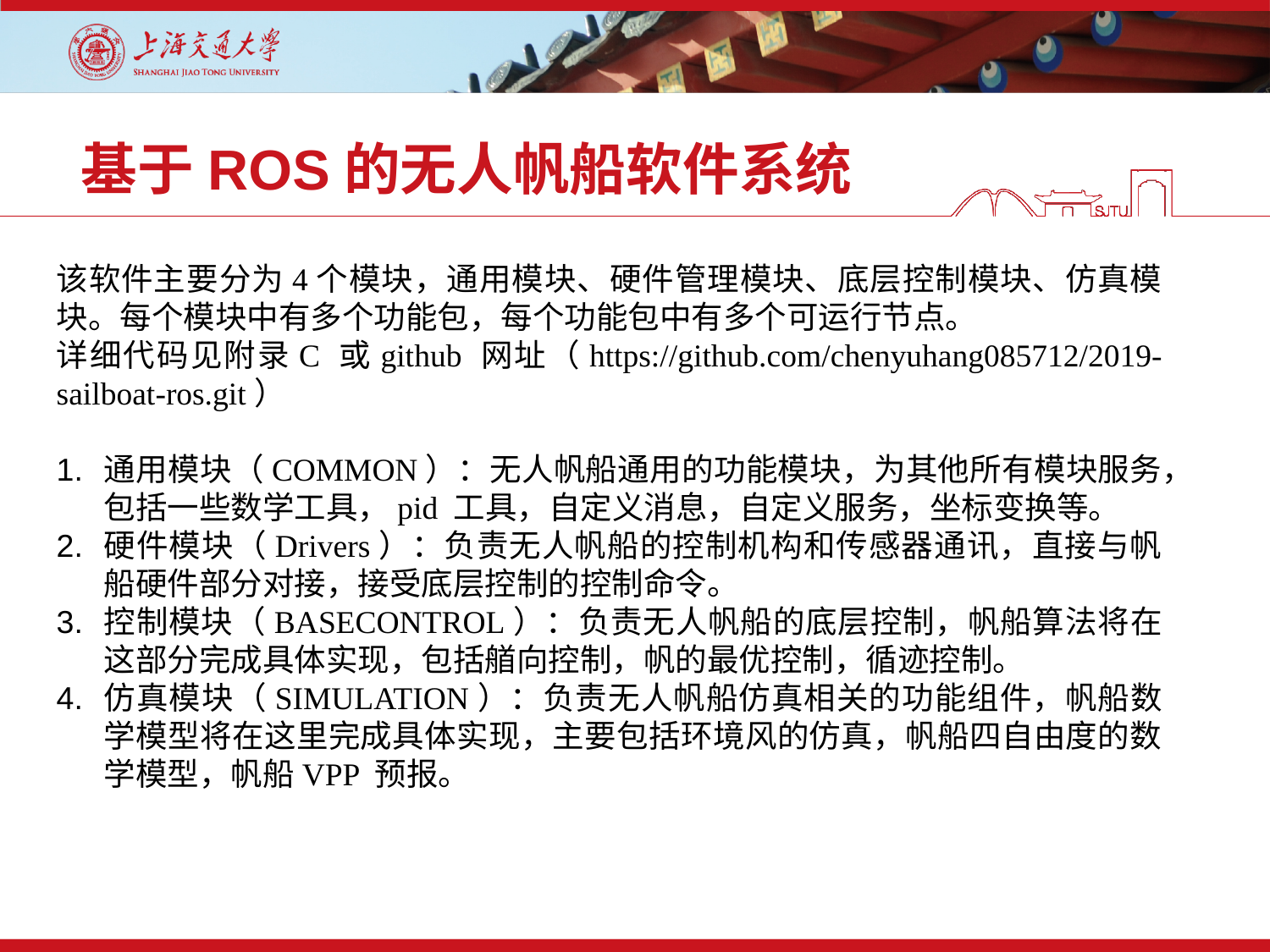

# 基于ROS的无人帆船软件系统
该软件主要分为4个模块，通用模块、硬件管理模块、底层控制模块、仿真模块。每个模块中有多个功能包，每个功能包中有多个可运行节点。
详细代码见附录C 或github 网址（https://github.com/chenyuhang085712/2019-sailboat-ros.git）

通用模块（COMMON）：无人帆船通用的功能模块，为其他所有模块服务，包括一些数学工具，pid 工具，自定义消息，自定义服务，坐标变换等。
硬件模块（Drivers）：负责无人帆船的控制机构和传感器通讯，直接与帆船硬件部分对接，接受底层控制的控制命令。
控制模块（BASECONTROL）：负责无人帆船的底层控制，帆船算法将在这部分完成具体实现，包括艏向控制，帆的最优控制，循迹控制。
仿真模块（SIMULATION）：负责无人帆船仿真相关的功能组件，帆船数学模型将在这里完成具体实现，主要包括环境风的仿真，帆船四自由度的数学模型，帆船VPP 预报。